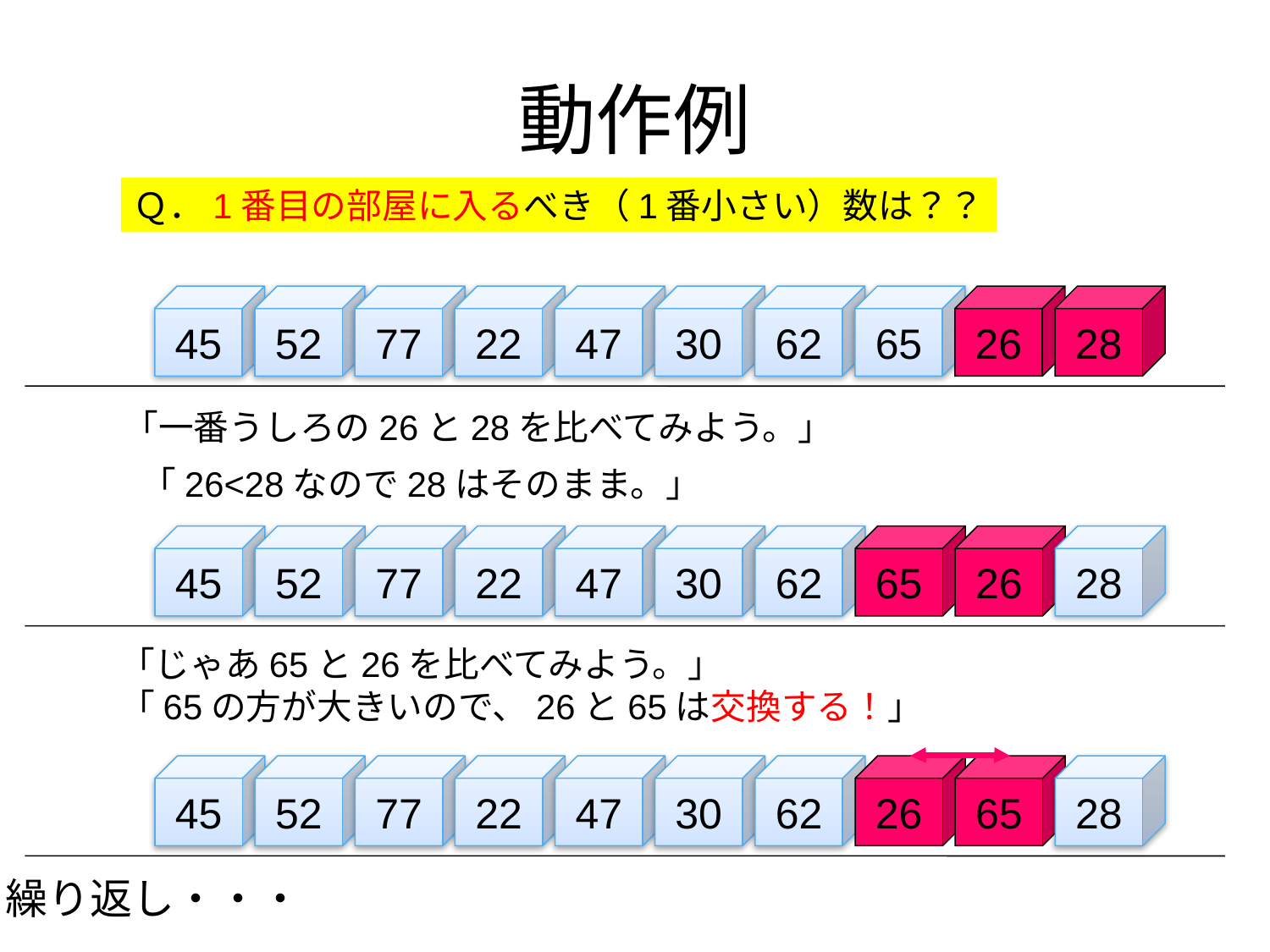

# 動作例
Ｑ．1番目の部屋に入るべき（1番小さい）数は？？
45
52
77
22
47
30
62
65
26
28

「一番うしろの26と28を比べてみよう。」
「26<28なので28はそのまま。」
45
52
77
22
47
30
62
65
26
28

「じゃあ65と26を比べてみよう。」
「65の方が大きいので、26と65は交換する！」
45
52
77
22
47
30
62
26
65
28

繰り返し・・・